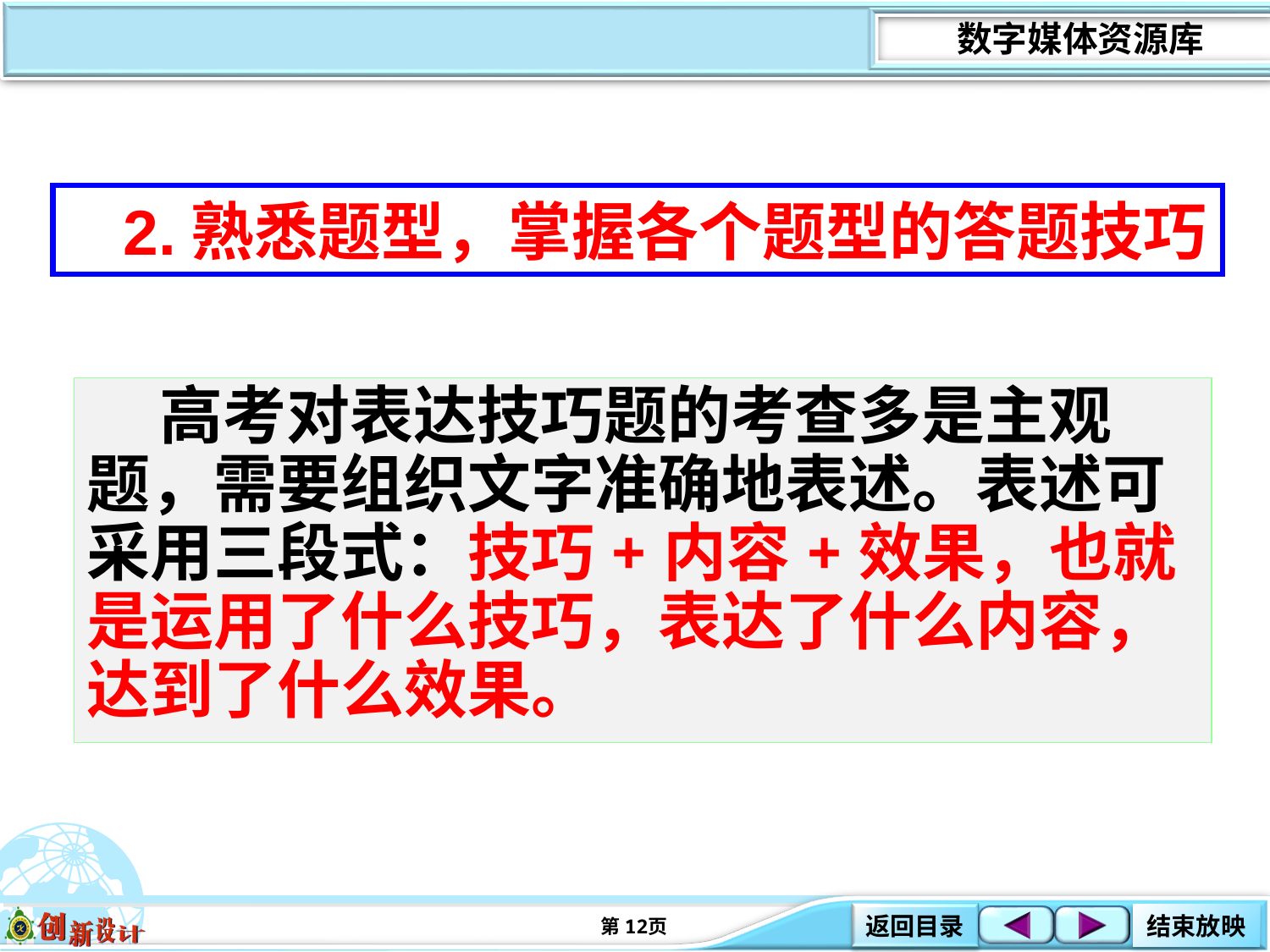

2.熟悉题型，掌握各个题型的答题技巧
    高考对表达技巧题的考查多是主观题，需要组织文字准确地表述。表述可采用三段式：技巧+内容+效果，也就是运用了什么技巧，表达了什么内容，达到了什么效果。